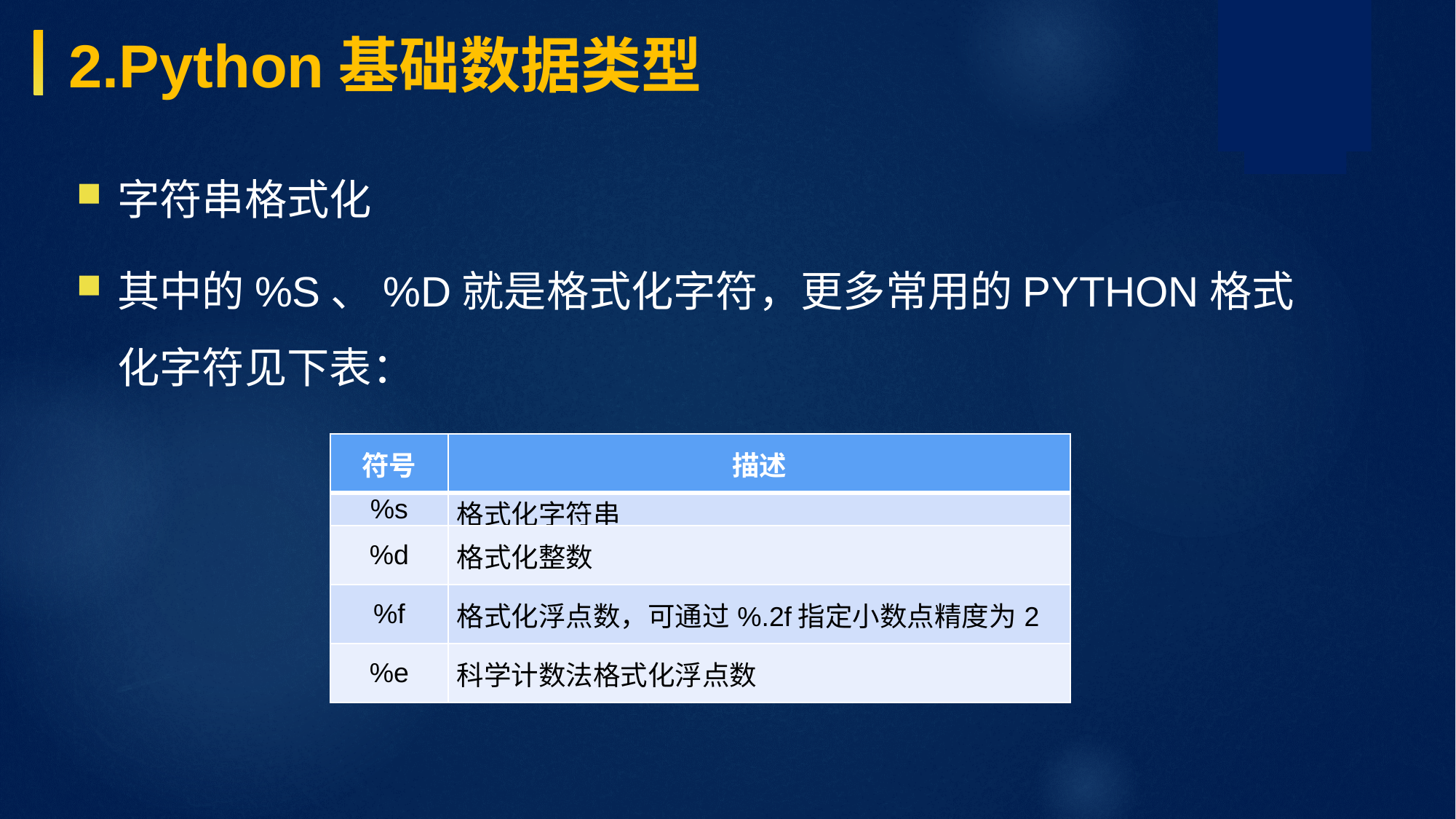

2.Python基础数据类型
字符串格式化
其中的%s、%d就是格式化字符，更多常用的Python格式化字符见下表：

| 符号 | 描述 |
| --- | --- |
| %s | 格式化字符串 |
| %d | 格式化整数 |
| %f | 格式化浮点数，可通过%.2f指定小数点精度为2 |
| %e | 科学计数法格式化浮点数 |